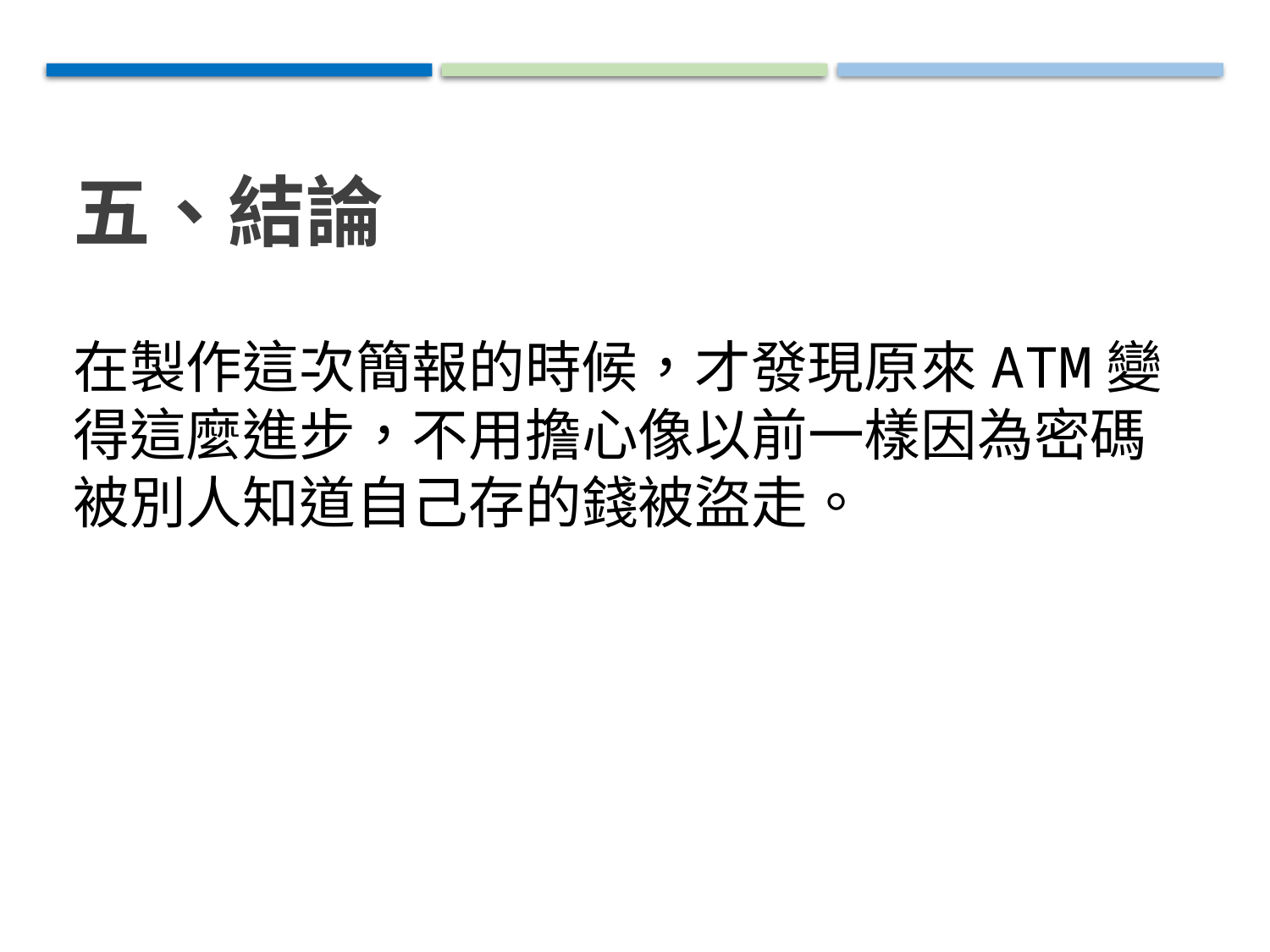

# 五、結論
在製作這次簡報的時候，才發現原來ATM變得這麼進步，不用擔心像以前一樣因為密碼被別人知道自己存的錢被盜走。